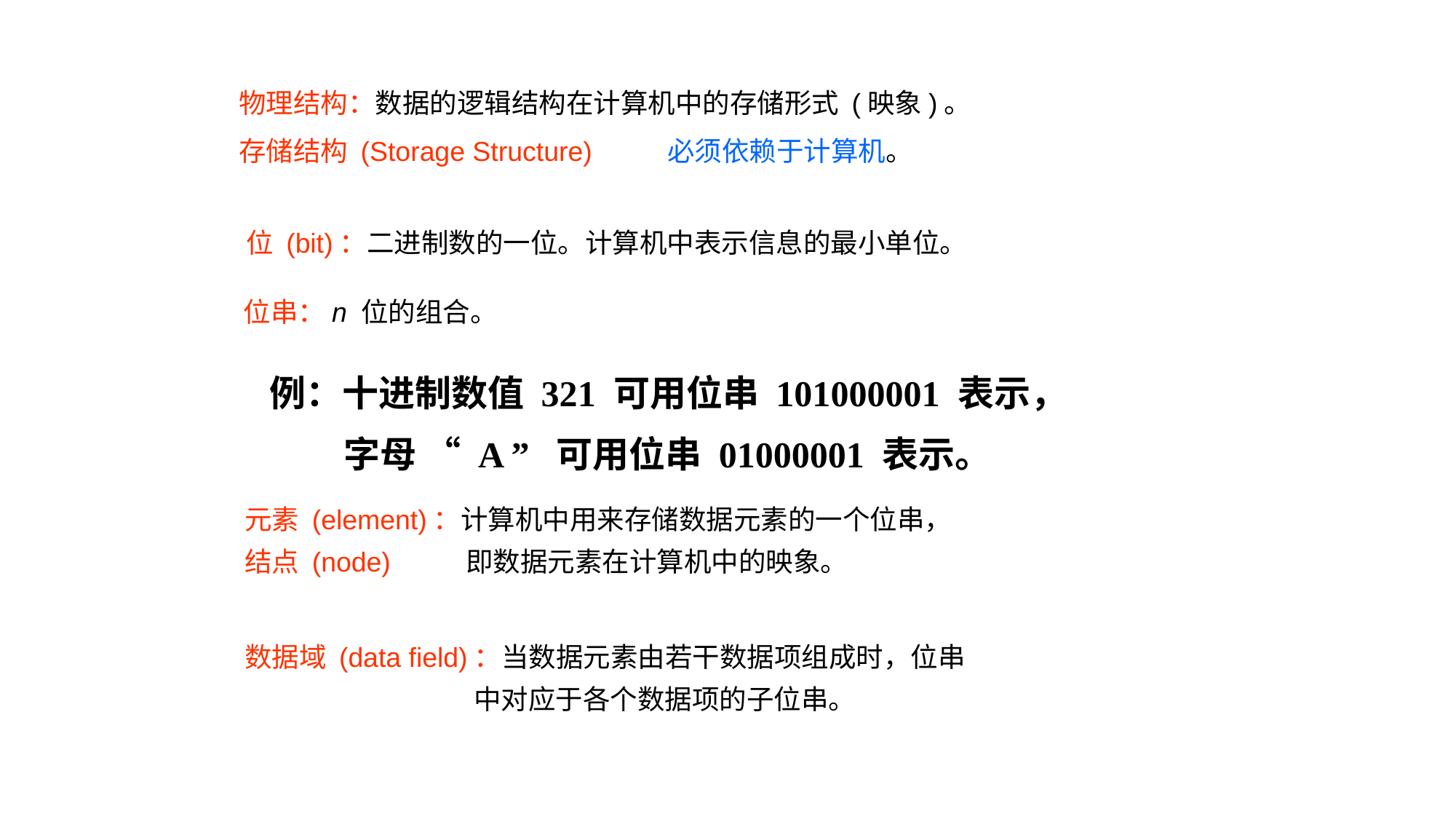

物理结构：数据的逻辑结构在计算机中的存储形式 (映象)。
存储结构 (Storage Structure)         必须依赖于计算机。
位 (bit)：二进制数的一位。计算机中表示信息的最小单位。
位串：n 位的组合。
例：十进制数值 321 可用位串 101000001 表示，
        字母 “ A ”  可用位串 01000001 表示。
元素 (element)：计算机中用来存储数据元素的一个位串，
结点 (node)         即数据元素在计算机中的映象。
数据域 (data field)：当数据元素由若干数据项组成时，位串
                                    中对应于各个数据项的子位串。